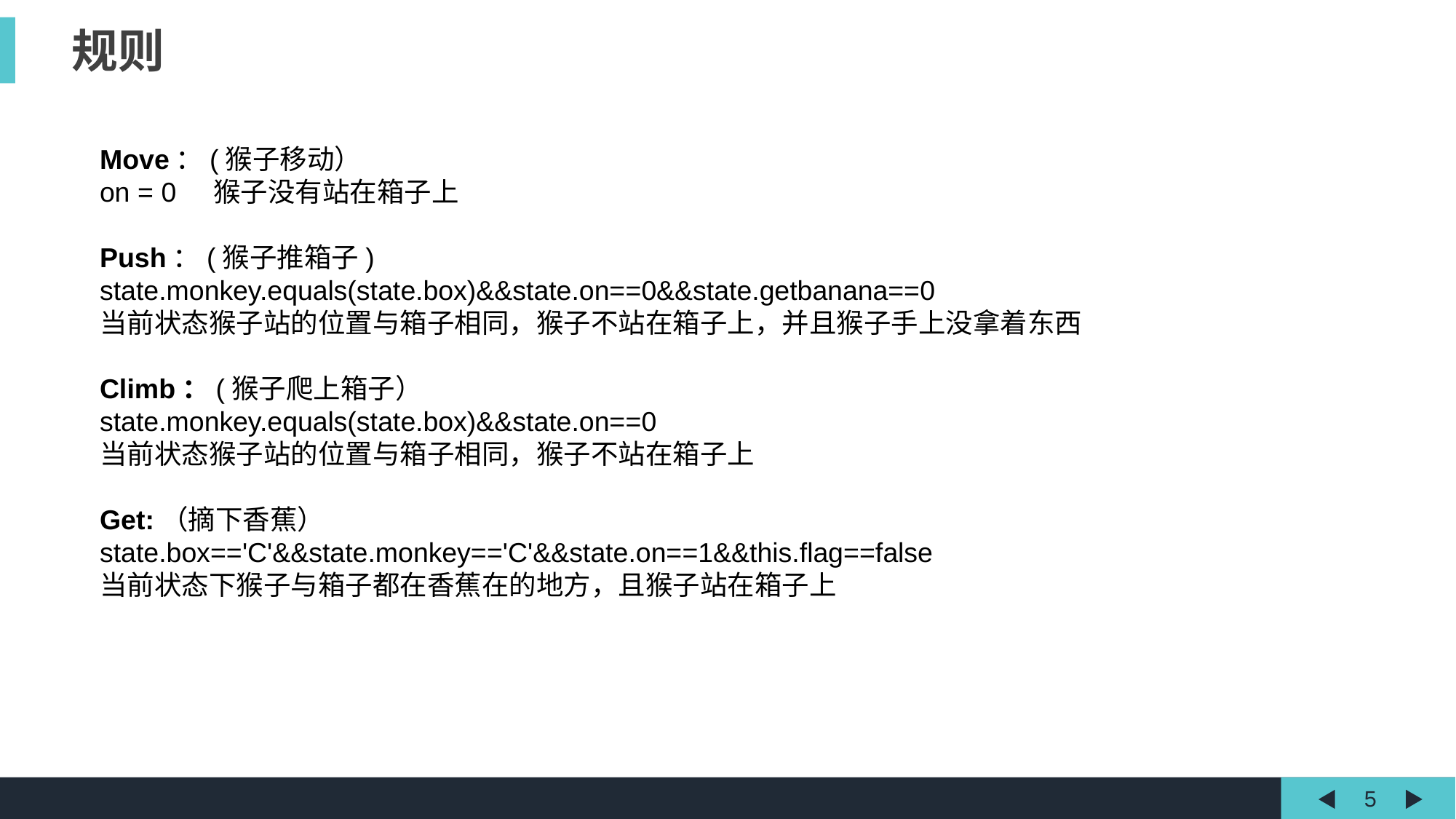

规则
Move：(猴子移动）
on = 0    猴子没有站在箱子上

Push：(猴子推箱子)
state.monkey.equals(state.box)&&state.on==0&&state.getbanana==0
当前状态猴子站的位置与箱子相同，猴子不站在箱子上，并且猴子手上没拿着东西

Climb：(猴子爬上箱子）
state.monkey.equals(state.box)&&state.on==0
当前状态猴子站的位置与箱子相同，猴子不站在箱子上

Get:（摘下香蕉）
state.box=='C'&&state.monkey=='C'&&state.on==1&&this.flag==false
当前状态下猴子与箱子都在香蕉在的地方，且猴子站在箱子上